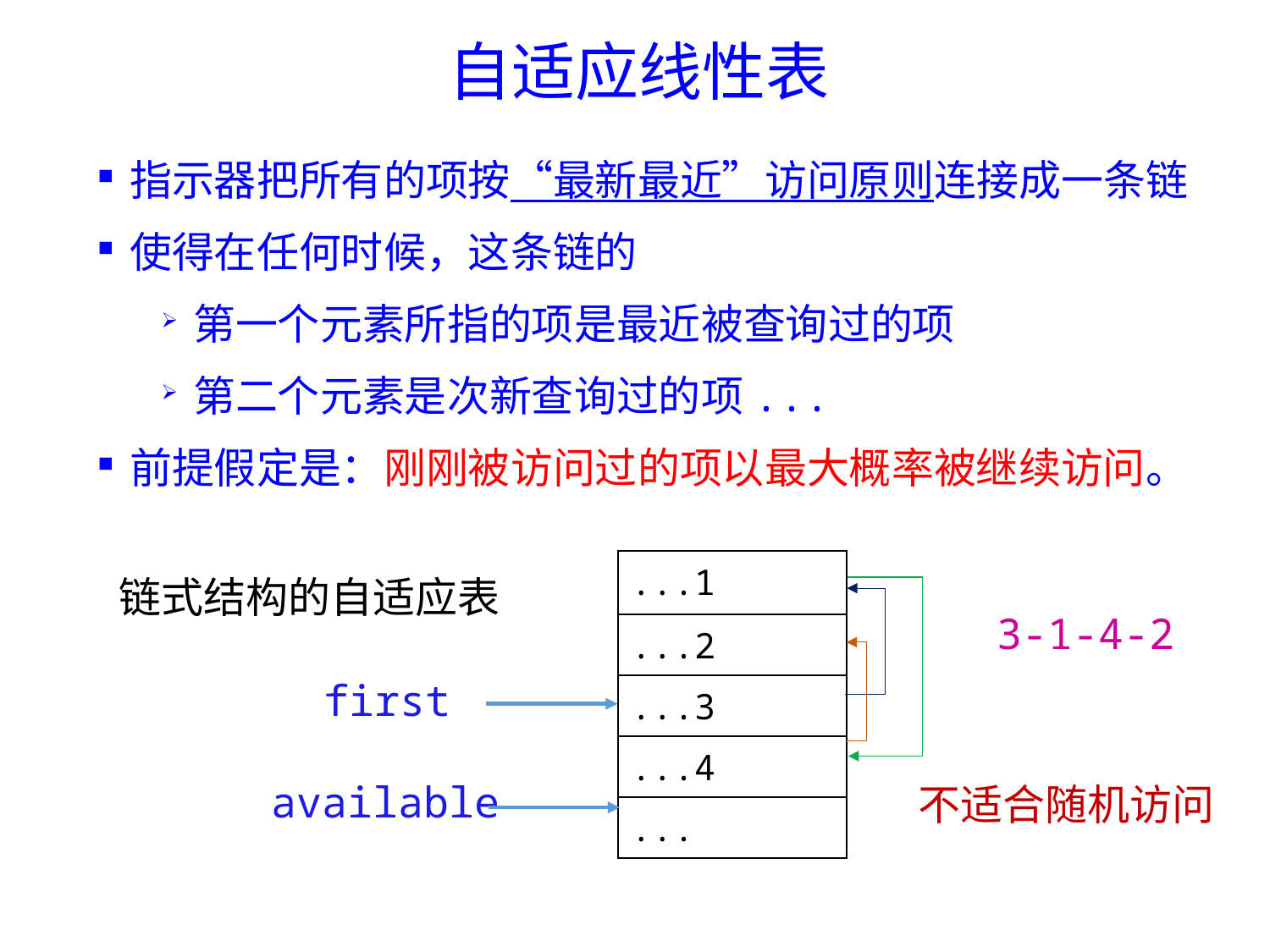

# 自适应线性表
指示器把所有的项按“最新最近”访问原则连接成一条链
使得在任何时候，这条链的
第一个元素所指的项是最近被查询过的项
第二个元素是次新查询过的项...
前提假定是：刚刚被访问过的项以最大概率被继续访问。
| ...1 |
| --- |
| ...2 |
| ...3 |
| ...4 |
| ... |
链式结构的自适应表

3-1-4-2

first
available
不适合随机访问